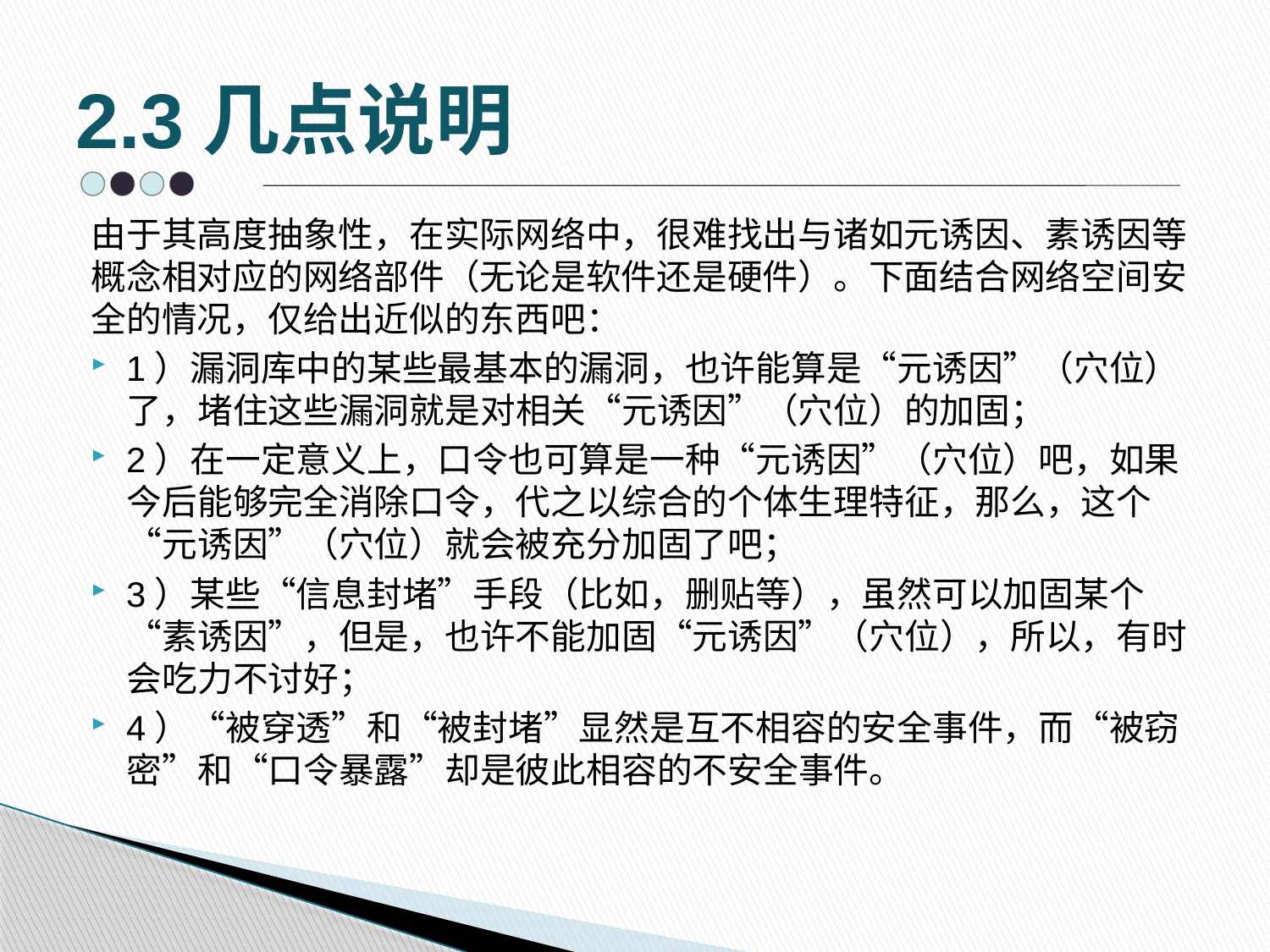

# 2.3几点说明

由于其高度抽象性，在实际网络中，很难找出与诸如元诱因、素诱因等概念相对应的网络部件（无论是软件还是硬件）。下面结合网络空间安全的情况，仅给出近似的东西吧：
1）漏洞库中的某些最基本的漏洞，也许能算是“元诱因”（穴位）了，堵住这些漏洞就是对相关“元诱因”（穴位）的加固；
2）在一定意义上，口令也可算是一种“元诱因”（穴位）吧，如果今后能够完全消除口令，代之以综合的个体生理特征，那么，这个“元诱因”（穴位）就会被充分加固了吧；
3）某些“信息封堵”手段（比如，删贴等），虽然可以加固某个“素诱因”，但是，也许不能加固“元诱因”（穴位），所以，有时会吃力不讨好；
4）“被穿透”和“被封堵”显然是互不相容的安全事件，而“被窃密”和“口令暴露”却是彼此相容的不安全事件。